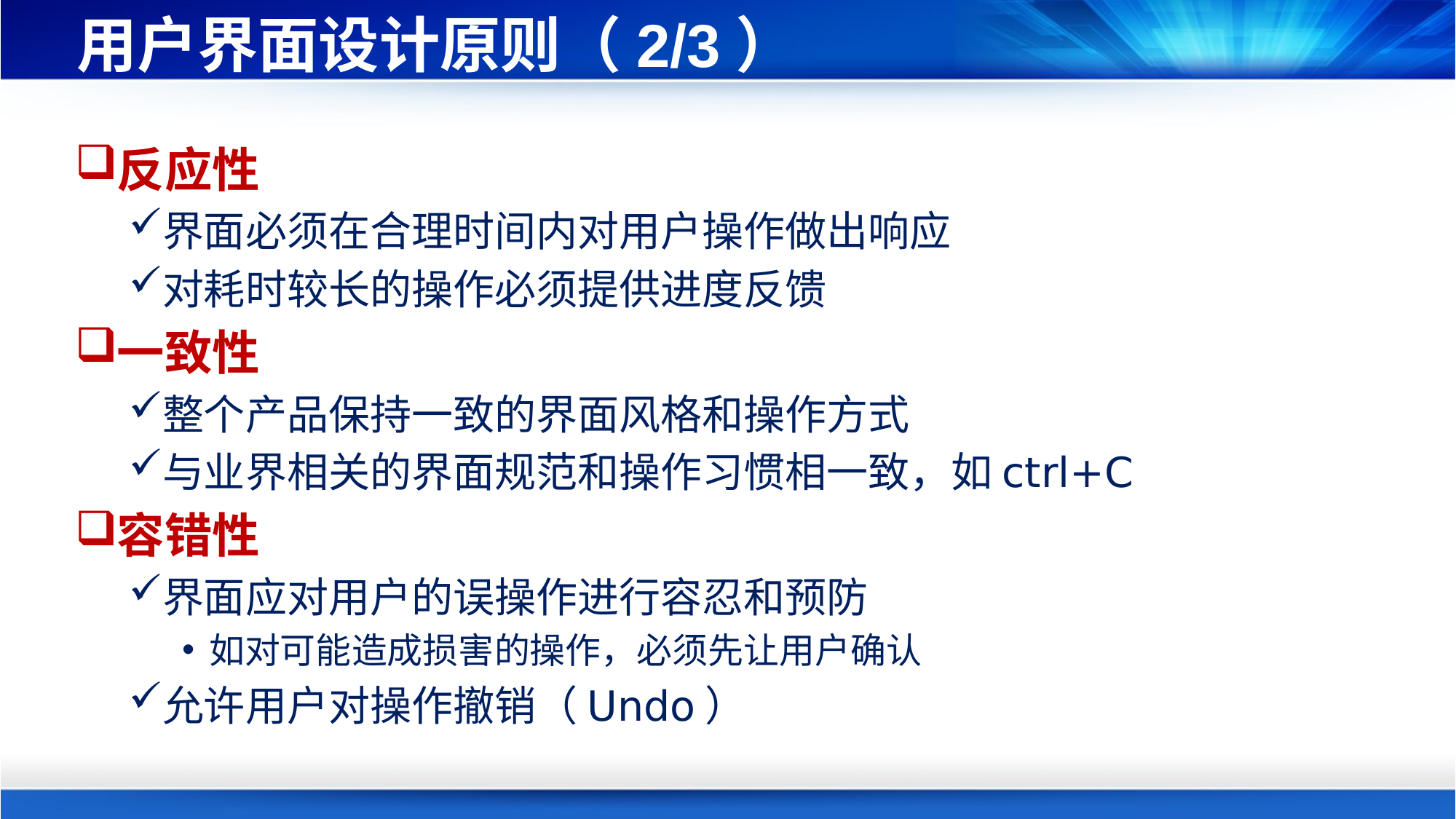

# 用户界面设计原则（2/3）
反应性
界面必须在合理时间内对用户操作做出响应
对耗时较长的操作必须提供进度反馈
一致性
整个产品保持一致的界面风格和操作方式
与业界相关的界面规范和操作习惯相一致，如ctrl+C
容错性
界面应对用户的误操作进行容忍和预防
如对可能造成损害的操作，必须先让用户确认
允许用户对操作撤销（Undo）